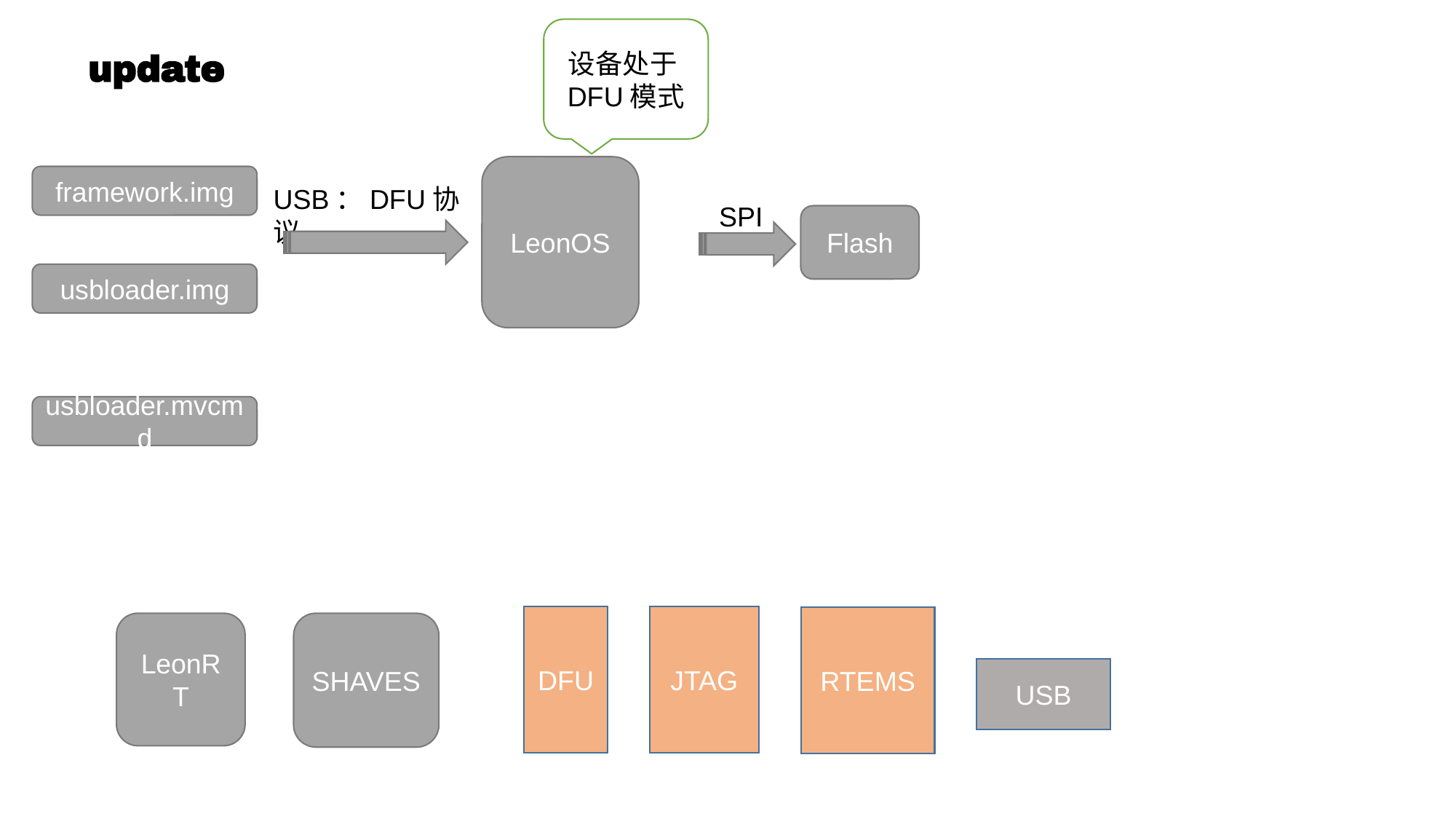

设备处于DFU模式
# update
LeonOS
framework.img
USB：DFU协议
SPI
Flash

usbloader.img
usbloader.mvcmd
DFU
JTAG
RTEMS
LeonRT
SHAVES
USB